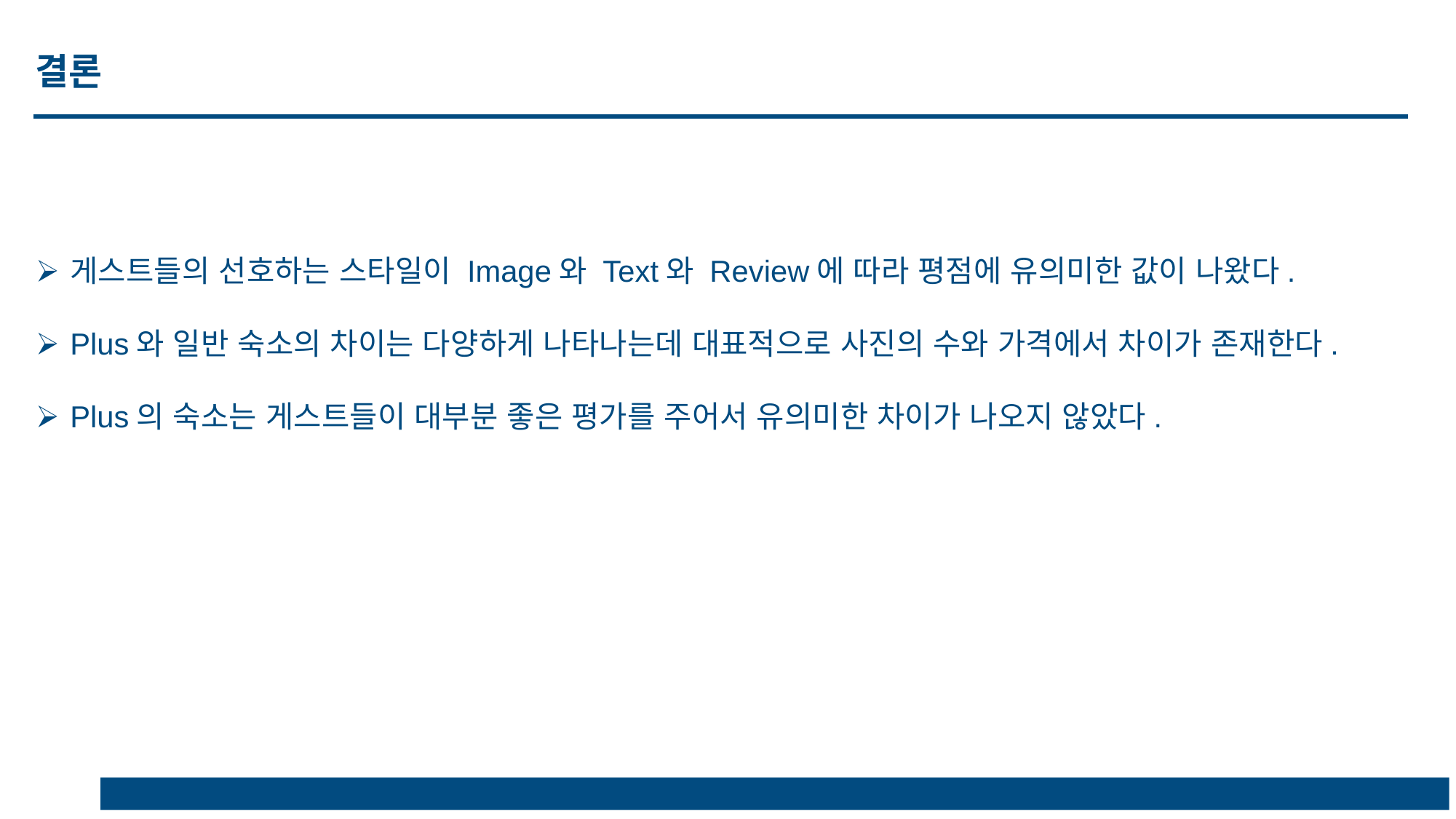

결론
게스트들의 선호하는 스타일이 Image와 Text와 Review에 따라 평점에 유의미한 값이 나왔다.

Plus와 일반 숙소의 차이는 다양하게 나타나는데 대표적으로 사진의 수와 가격에서 차이가 존재한다.

Plus의 숙소는 게스트들이 대부분 좋은 평가를 주어서 유의미한 차이가 나오지 않았다.